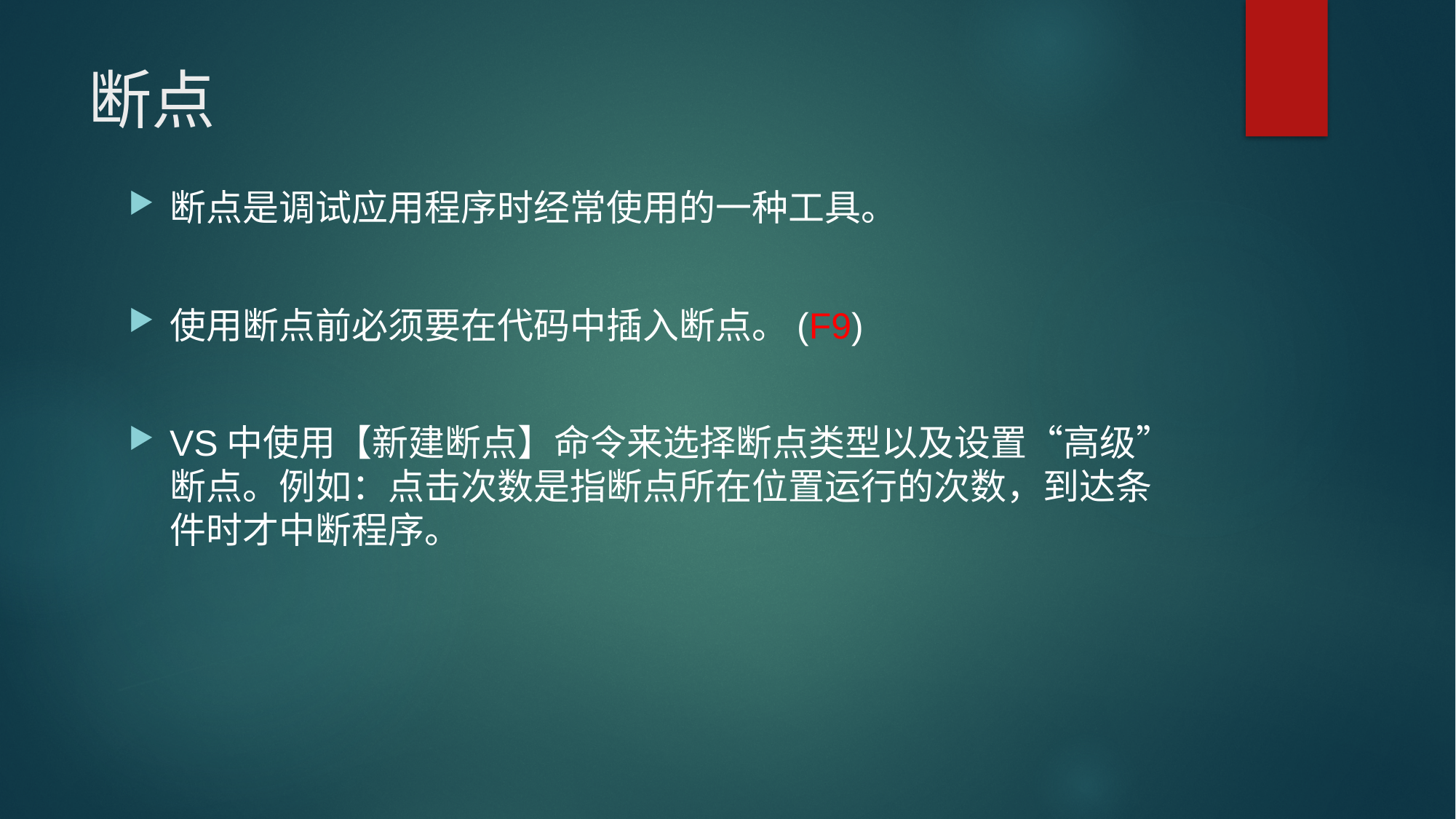

# 断点
断点是调试应用程序时经常使用的一种工具。

使用断点前必须要在代码中插入断点。(F9)

VS中使用【新建断点】命令来选择断点类型以及设置“高级”断点。例如：点击次数是指断点所在位置运行的次数，到达条件时才中断程序。